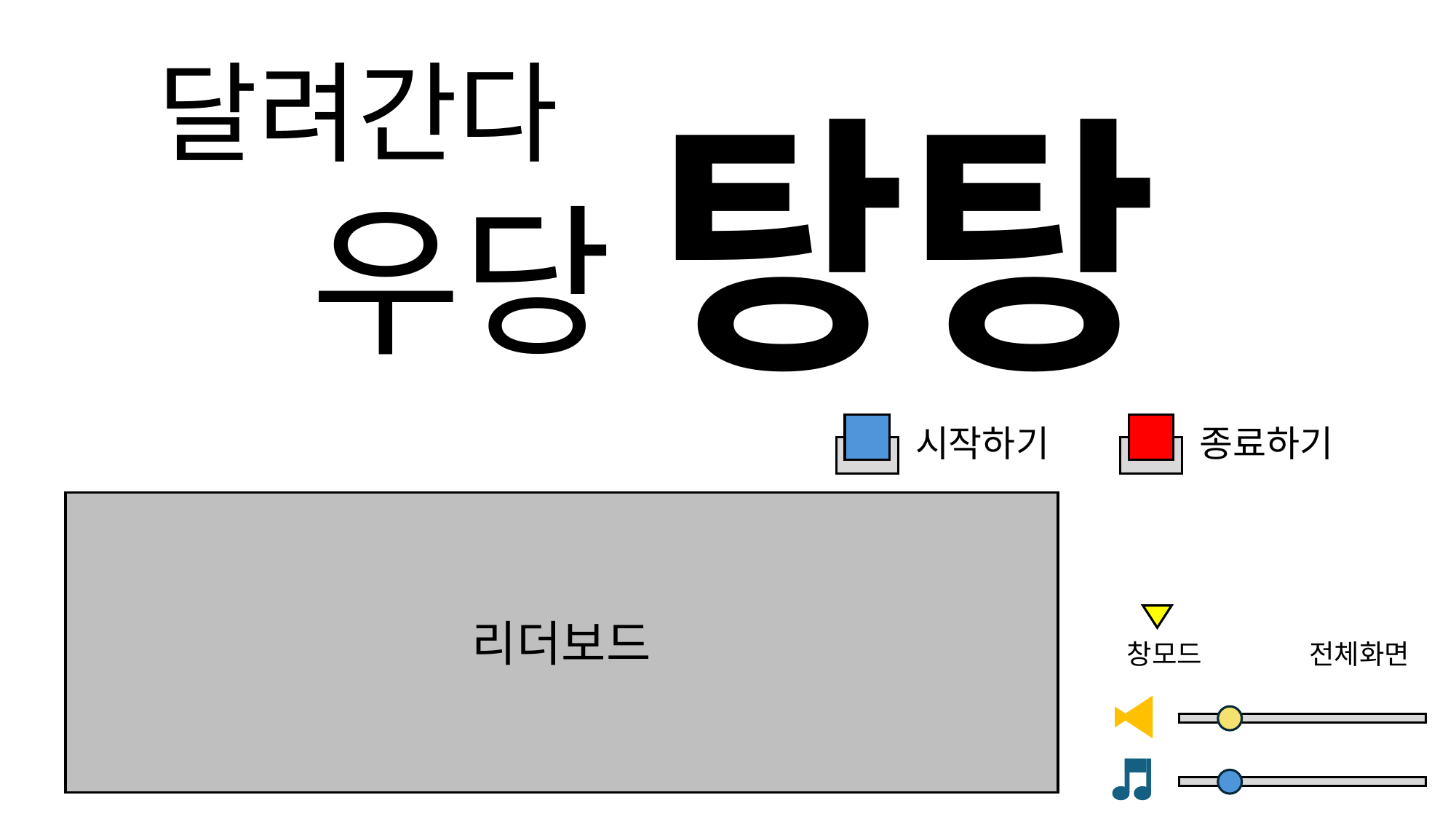

달려간다
탕탕
우당
시작하기

종료하기

리더보드

창모드
전체화면